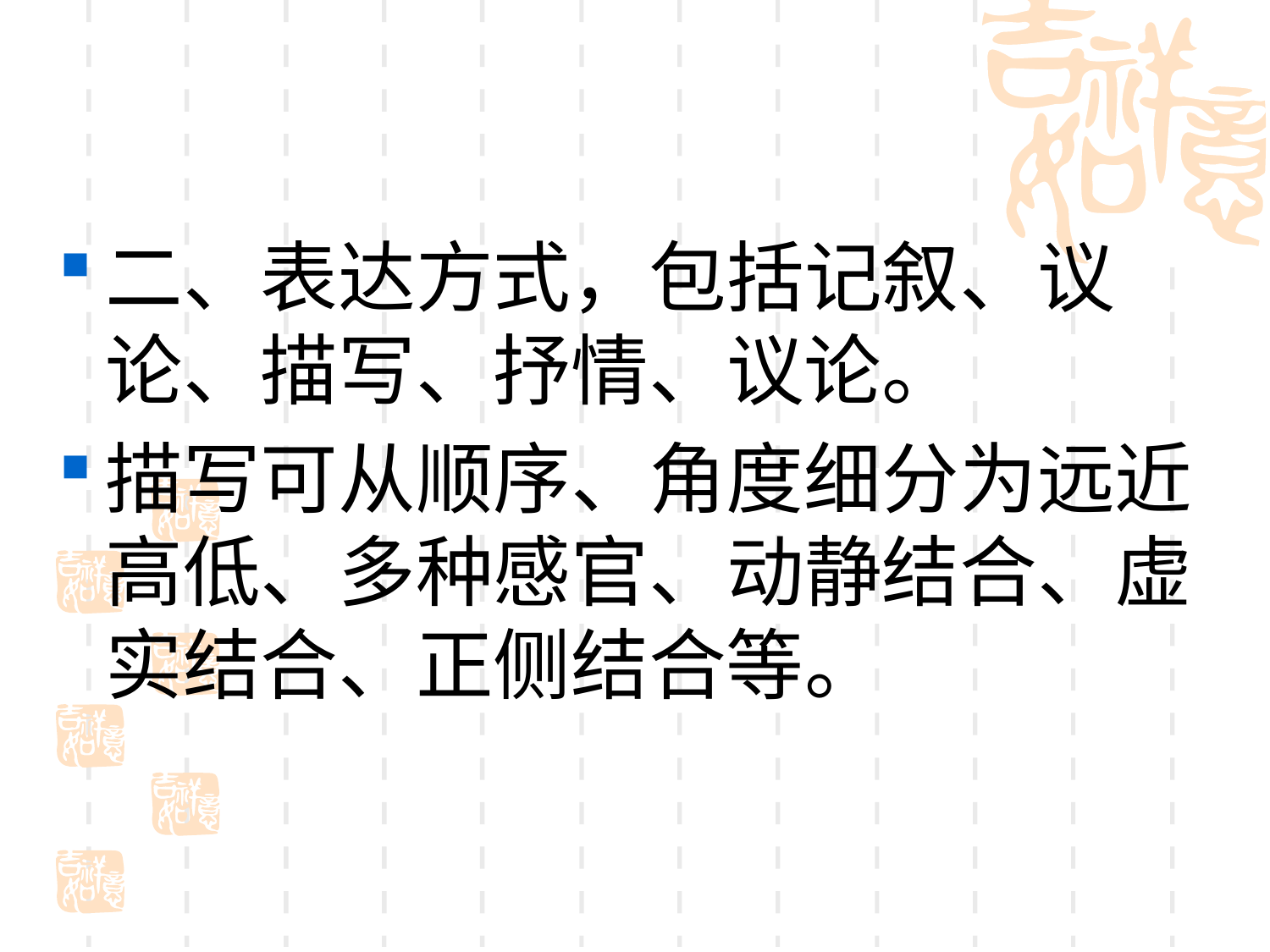

#
二、表达方式，包括记叙、议论、描写、抒情、议论。
描写可从顺序、角度细分为远近高低、多种感官、动静结合、虚实结合、正侧结合等。